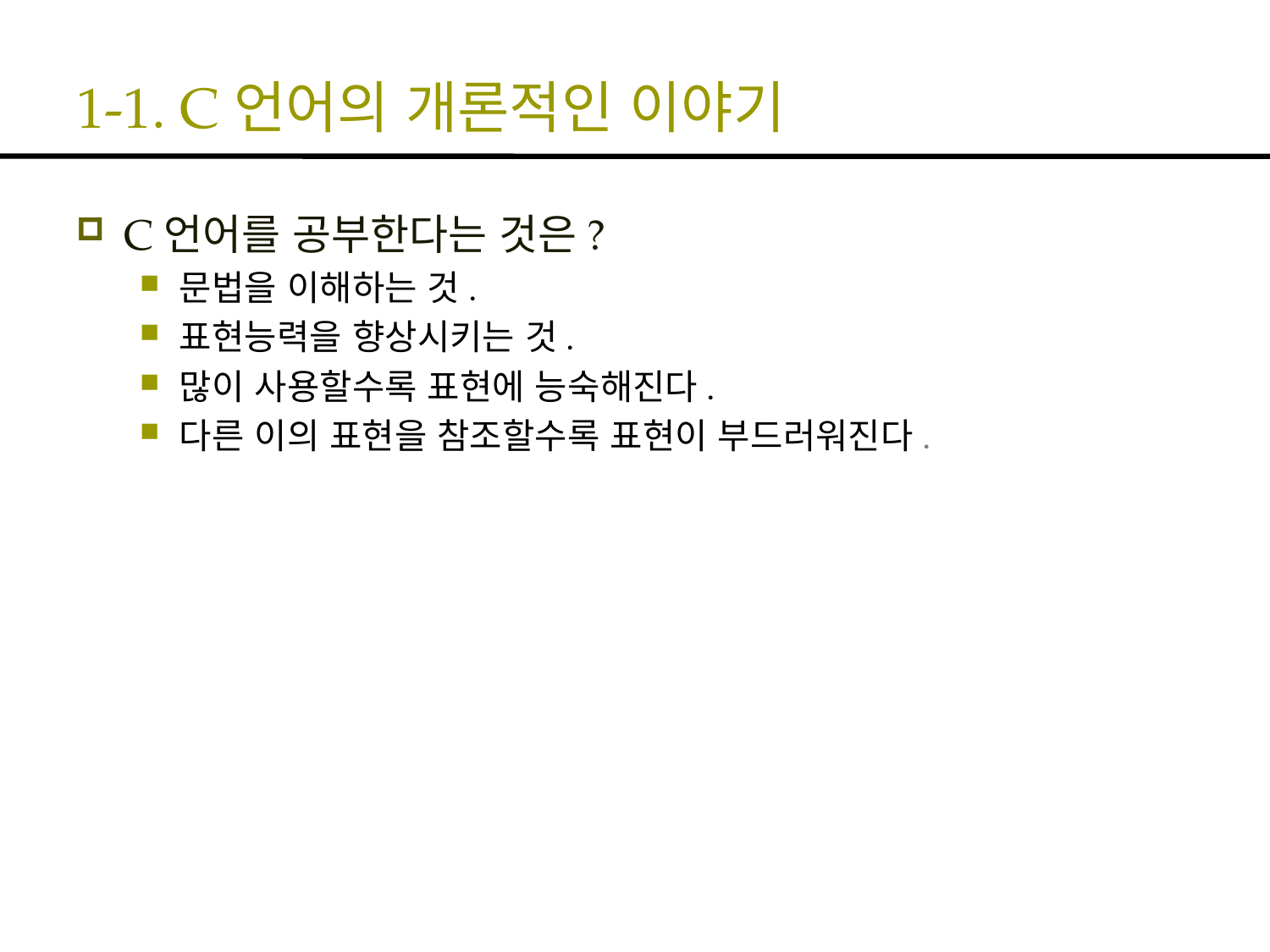

# 1-1. C언어의 개론적인 이야기
C언어를 공부한다는 것은?
문법을 이해하는 것.
표현능력을 향상시키는 것.
많이 사용할수록 표현에 능숙해진다.
다른 이의 표현을 참조할수록 표현이 부드러워진다.